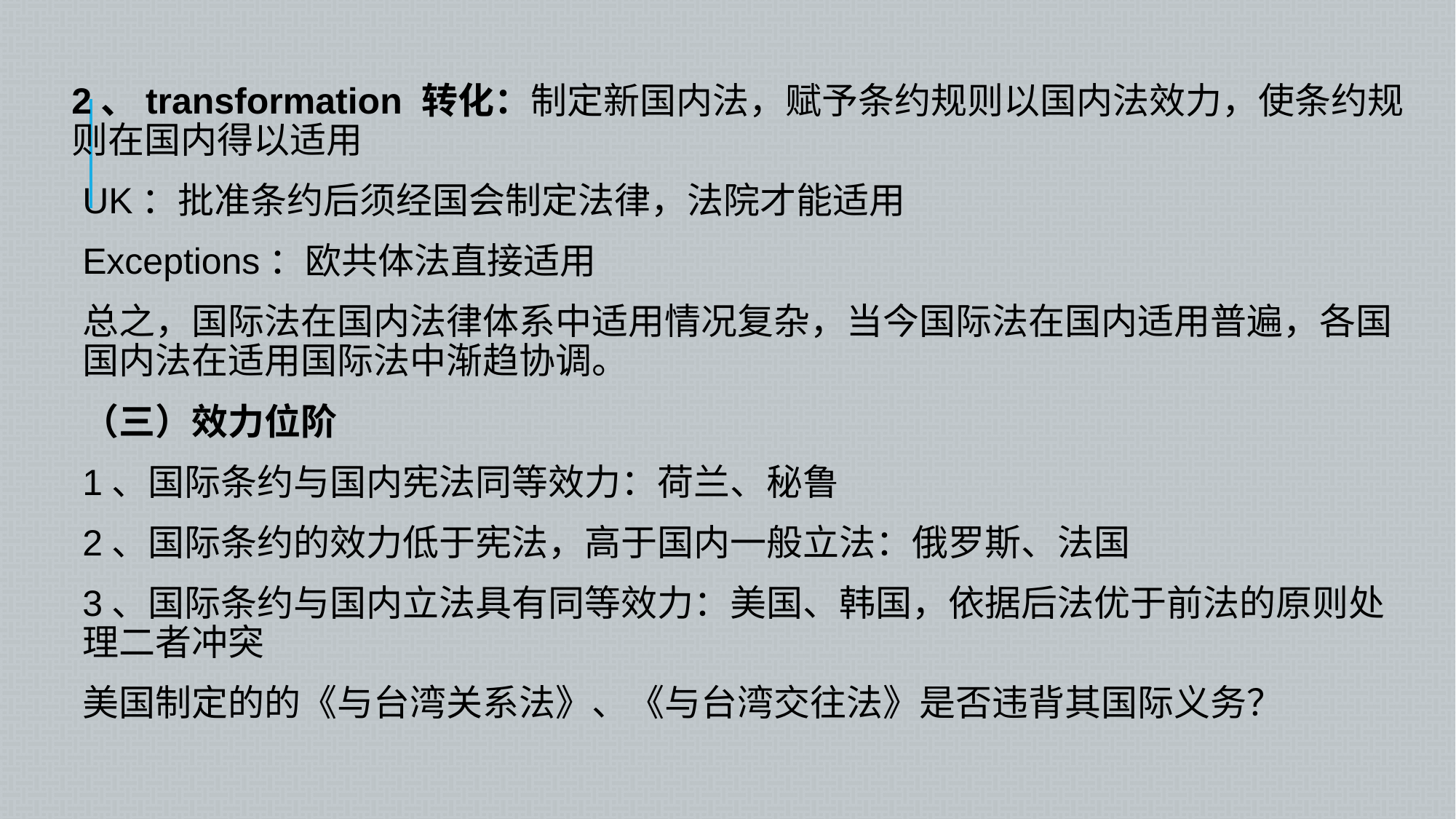

2、transformation 转化：制定新国内法，赋予条约规则以国内法效力，使条约规则在国内得以适用
UK：批准条约后须经国会制定法律，法院才能适用
Exceptions：欧共体法直接适用
总之，国际法在国内法律体系中适用情况复杂，当今国际法在国内适用普遍，各国国内法在适用国际法中渐趋协调。
（三）效力位阶
1、国际条约与国内宪法同等效力：荷兰、秘鲁
2、国际条约的效力低于宪法，高于国内一般立法：俄罗斯、法国
3、国际条约与国内立法具有同等效力：美国、韩国，依据后法优于前法的原则处理二者冲突
美国制定的的《与台湾关系法》、《与台湾交往法》是否违背其国际义务？